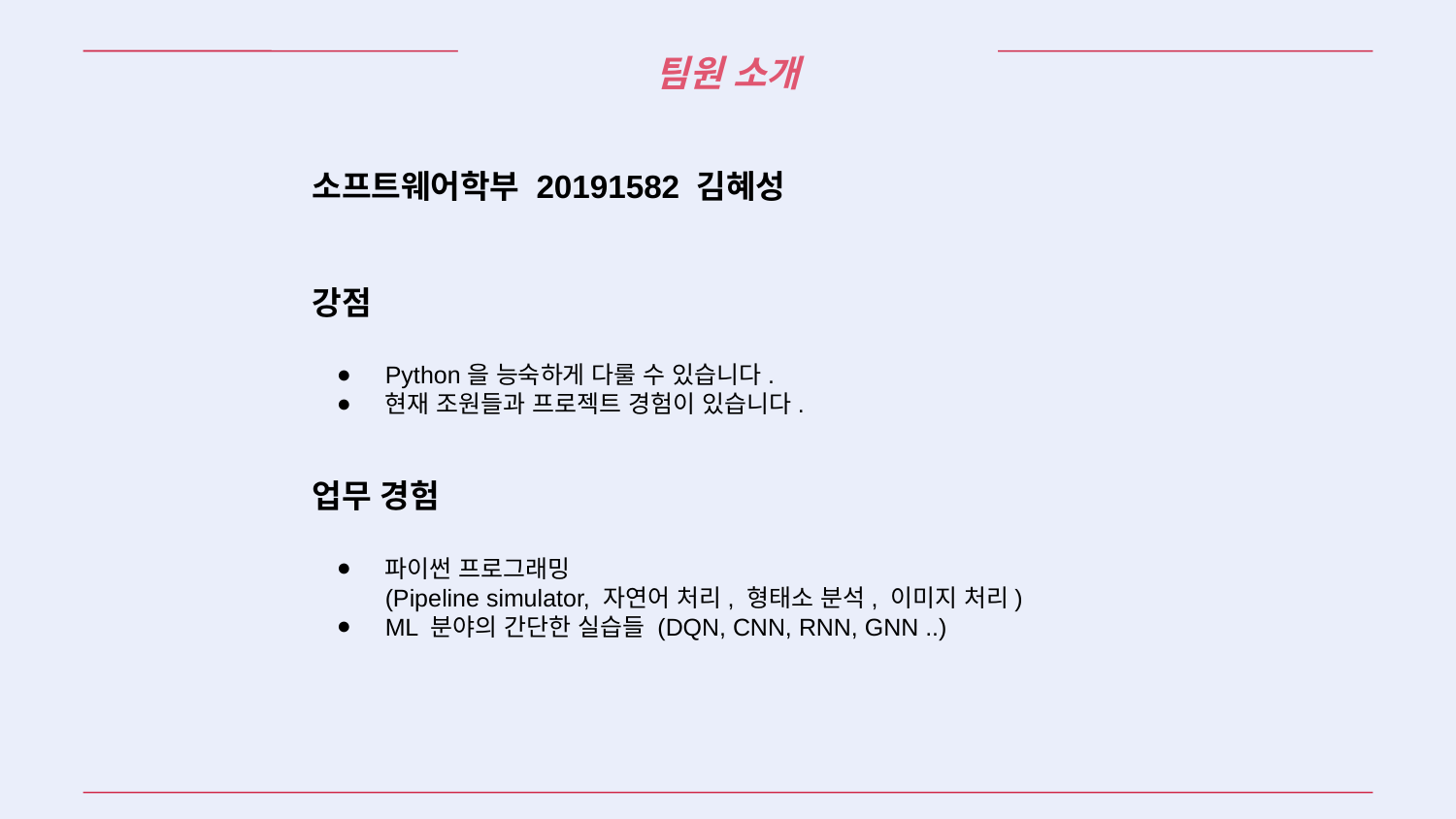

팀원 소개

소프트웨어학부 20191582 김혜성

강점

Python을 능숙하게 다룰 수 있습니다.
현재 조원들과 프로젝트 경험이 있습니다.

업무 경험

파이썬 프로그래밍
(Pipeline simulator, 자연어 처리, 형태소 분석, 이미지 처리)
ML 분야의 간단한 실습들 (DQN, CNN, RNN, GNN ..)